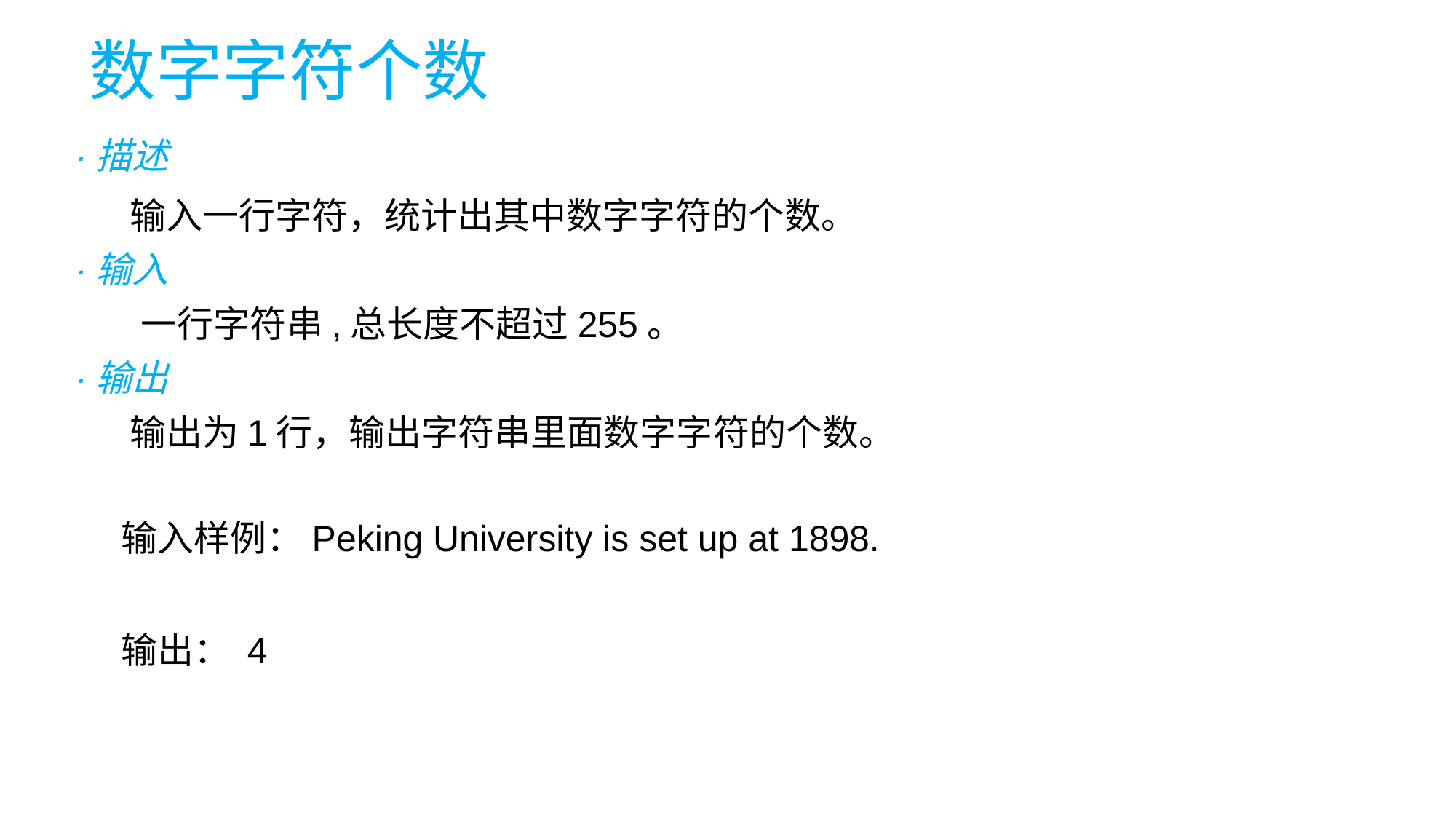

# 数字字符个数
·描述
输入一行字符，统计出其中数字字符的个数。
·输入
       一行字符串,总长度不超过255。
·输出
输出为1行，输出字符串里面数字字符的个数。
输入样例：Peking University is set up at 1898.
输出： 4